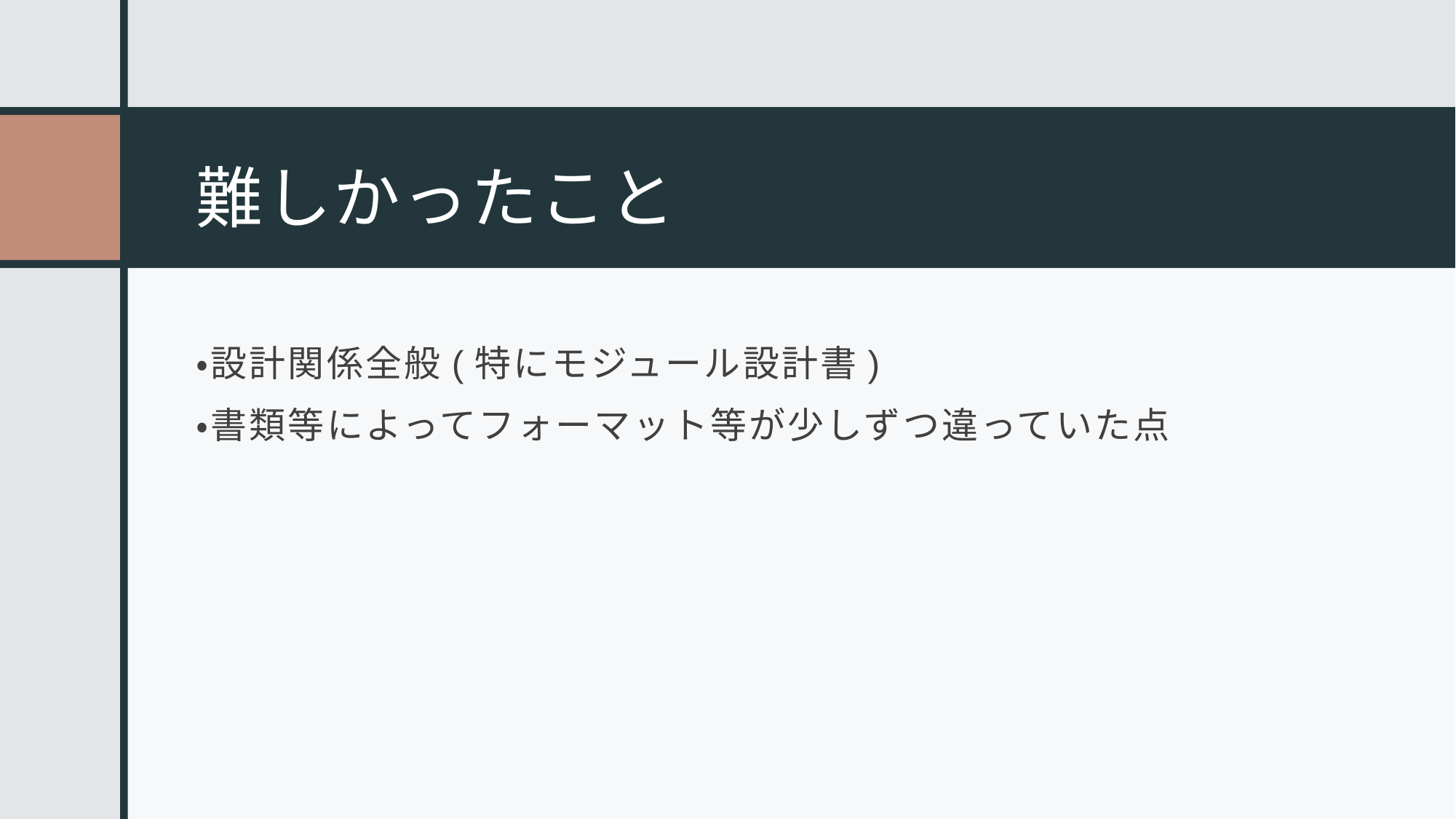

# 難しかったこと

・設計関係全般(特にモジュール設計書)
・書類等によってフォーマット等が少しずつ違っていた点